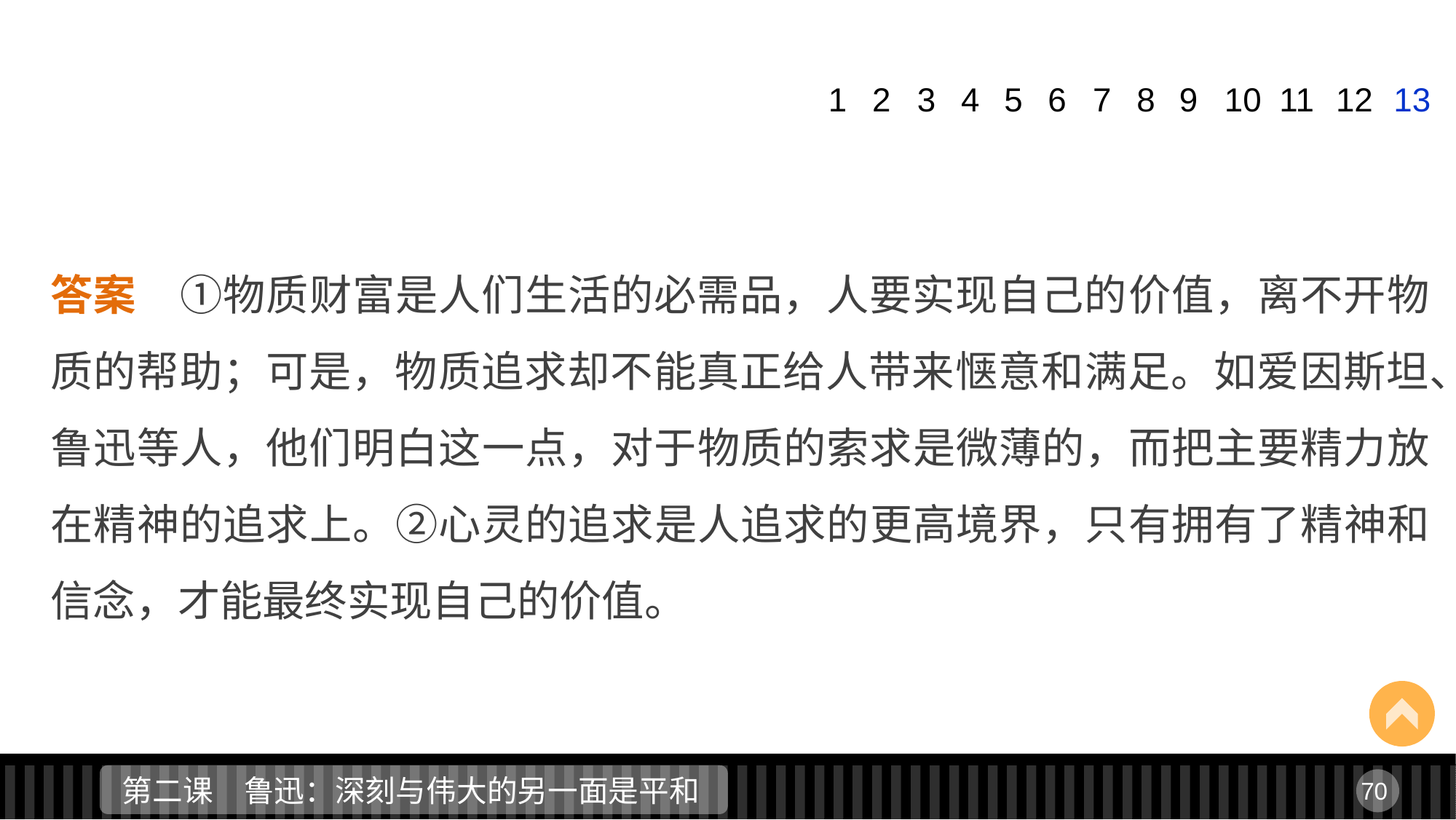

1
2
3
4
5
6
7
8
9
11
12
13
10
答案　①物质财富是人们生活的必需品，人要实现自己的价值，离不开物质的帮助；可是，物质追求却不能真正给人带来惬意和满足。如爱因斯坦、鲁迅等人，他们明白这一点，对于物质的索求是微薄的，而把主要精力放在精神的追求上。②心灵的追求是人追求的更高境界，只有拥有了精神和信念，才能最终实现自己的价值。